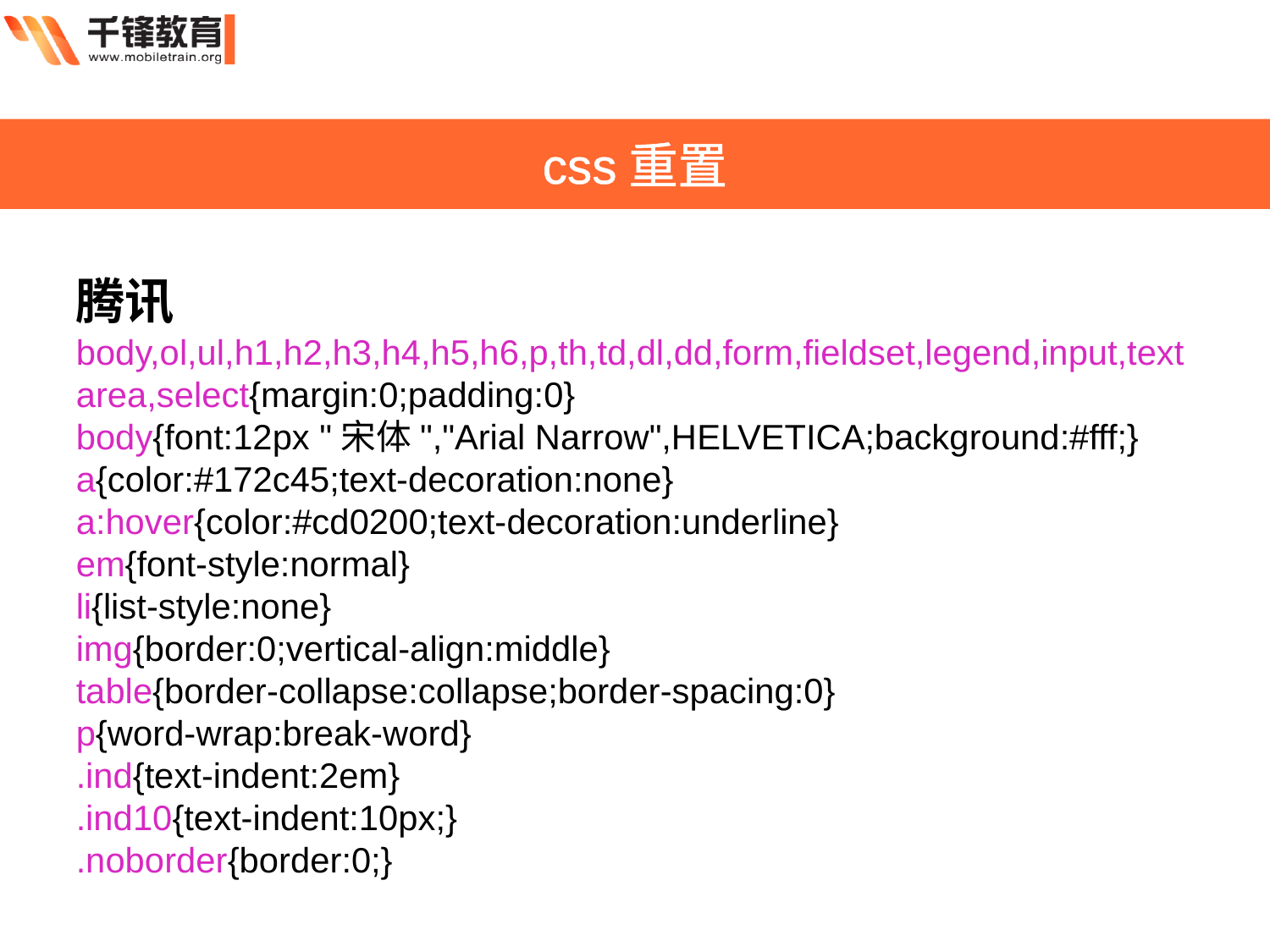

css重置
腾讯
body,ol,ul,h1,h2,h3,h4,h5,h6,p,th,td,dl,dd,form,fieldset,legend,input,textarea,select{margin:0;padding:0}
body{font:12px "宋体","Arial Narrow",HELVETICA;background:#fff;}
a{color:#172c45;text-decoration:none}
a:hover{color:#cd0200;text-decoration:underline}
em{font-style:normal}
li{list-style:none}
img{border:0;vertical-align:middle}
table{border-collapse:collapse;border-spacing:0}
p{word-wrap:break-word}
.ind{text-indent:2em}
.ind10{text-indent:10px;}
.noborder{border:0;}